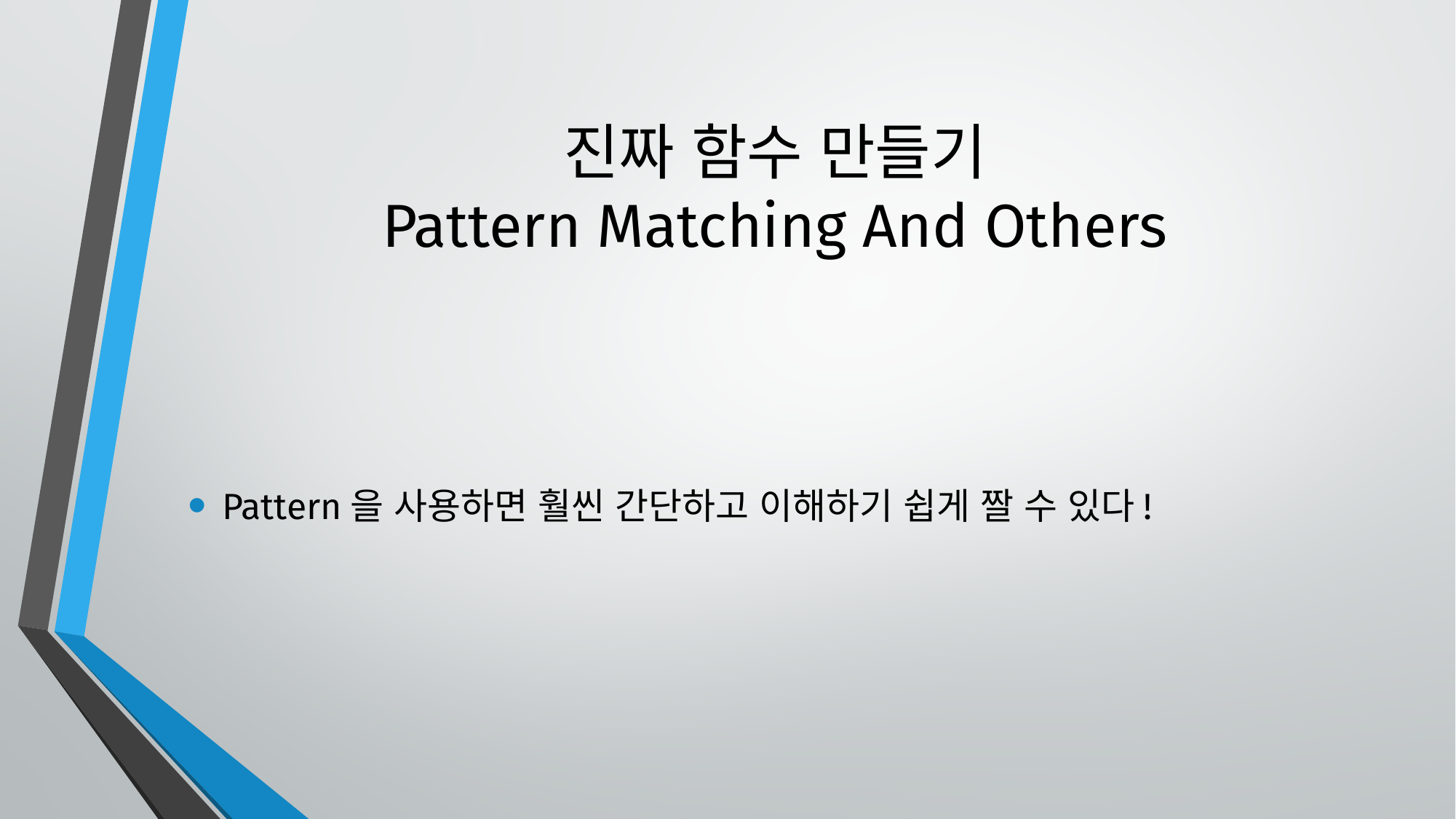

# 진짜 함수 만들기 Pattern Matching And Others
Pattern을 사용하면 훨씬 간단하고 이해하기 쉽게 짤 수 있다!